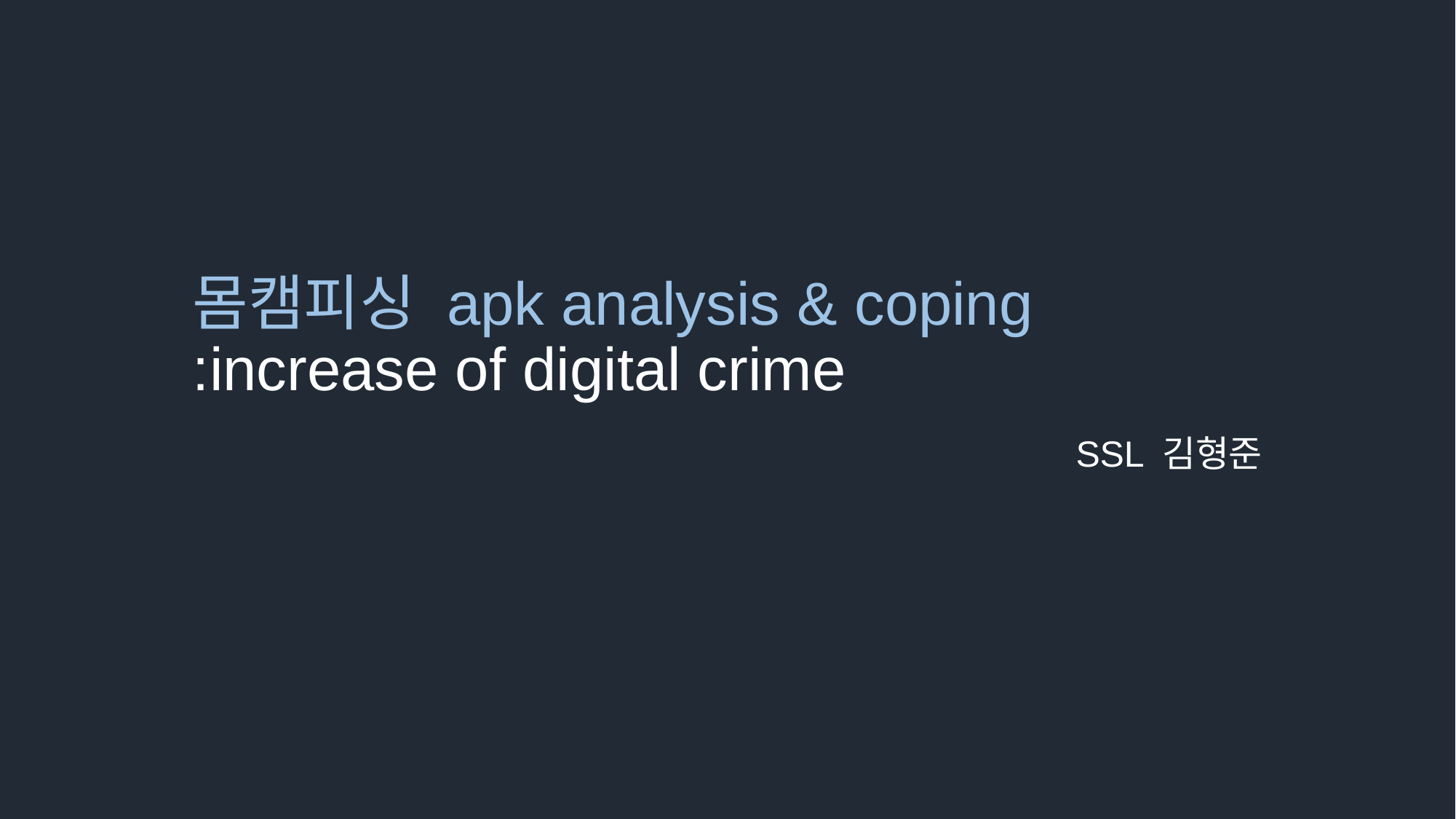

# 몸캠피싱 apk analysis & coping :increase of digital crime
SSL 김형준